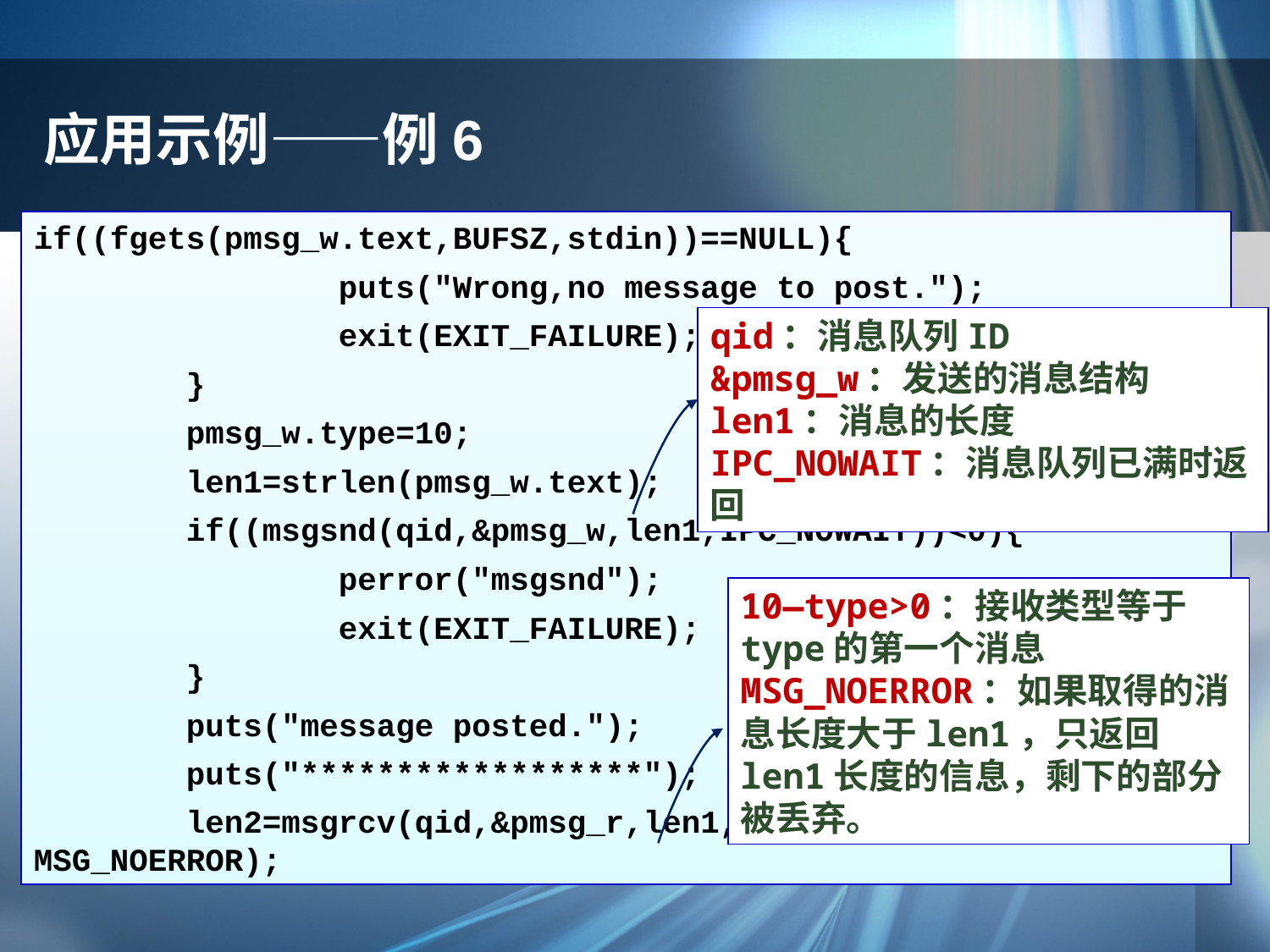

# 应用示例——例6
if((fgets(pmsg_w.text,BUFSZ,stdin))==NULL){
                puts("Wrong,no message to post.");
                exit(EXIT_FAILURE);
        }
        pmsg_w.type=10;
        len1=strlen(pmsg_w.text);
        if((msgsnd(qid,&pmsg_w,len1,IPC_NOWAIT))<0){
                perror("msgsnd");
                exit(EXIT_FAILURE);
        }
        puts("message posted.");
        puts("******************");
        len2=msgrcv(qid,&pmsg_r,len1,10,IPC_NOWAIT|MSG_NOERROR);
qid：消息队列ID
&pmsg_w：发送的消息结构
len1：消息的长度
IPC_NOWAIT：消息队列已满时返回

10—type>0：接收类型等于type的第一个消息
MSG_NOERROR：如果取得的消息长度大于len1，只返回len1长度的信息，剩下的部分被丢弃。